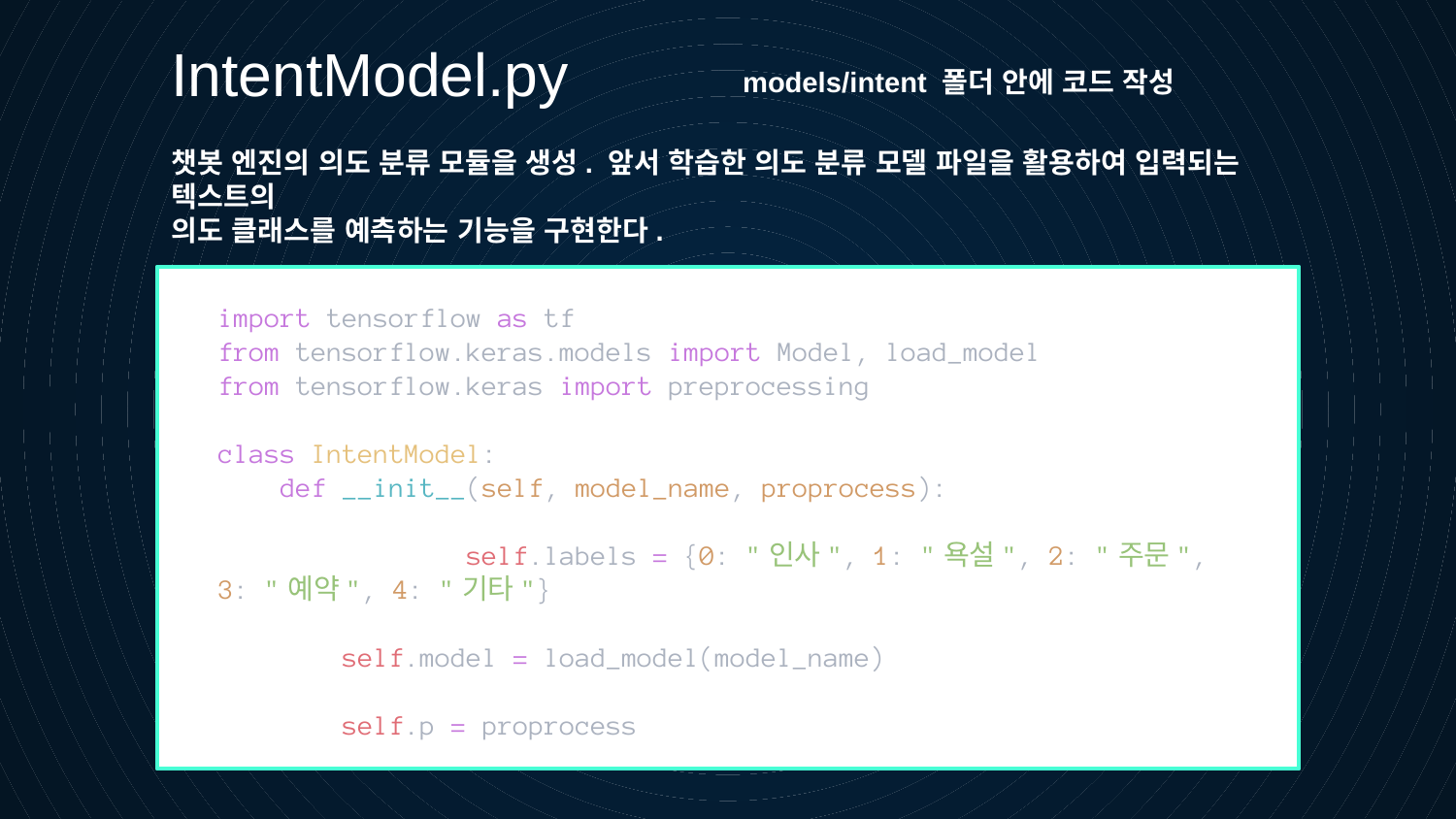

IntentModel.py
models/intent 폴더 안에 코드 작성
챗봇 엔진의 의도 분류 모듈을 생성. 앞서 학습한 의도 분류 모델 파일을 활용하여 입력되는 텍스트의
의도 클래스를 예측하는 기능을 구현한다.

import tensorflow as tf
from tensorflow.keras.models import Model, load_model
from tensorflow.keras import preprocessing
class IntentModel:
    def __init__(self, model_name, proprocess):
                self.labels = {0: "인사", 1: "욕설", 2: "주문", 3: "예약", 4: "기타"}
        self.model = load_model(model_name)
        self.p = proprocess